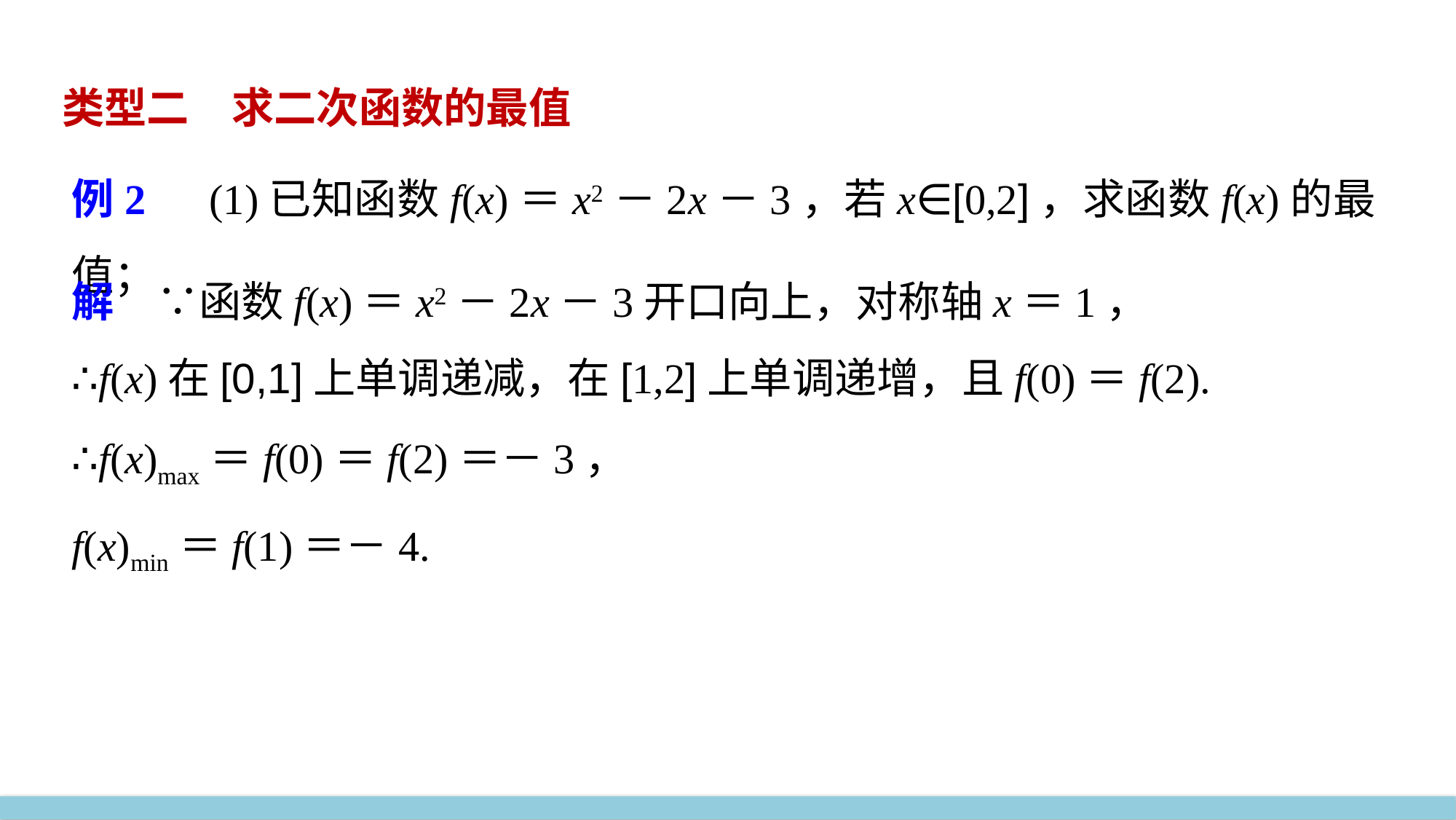

类型二　求二次函数的最值
例2　(1)已知函数f(x)＝x2－2x－3，若x∈[0,2]，求函数f(x)的最值；
解　∵函数f(x)＝x2－2x－3开口向上，对称轴x＝1，
∴f(x)在[0,1]上单调递减，在[1,2]上单调递增，且f(0)＝f(2).
∴f(x)max＝f(0)＝f(2)＝－3，
f(x)min＝f(1)＝－4.